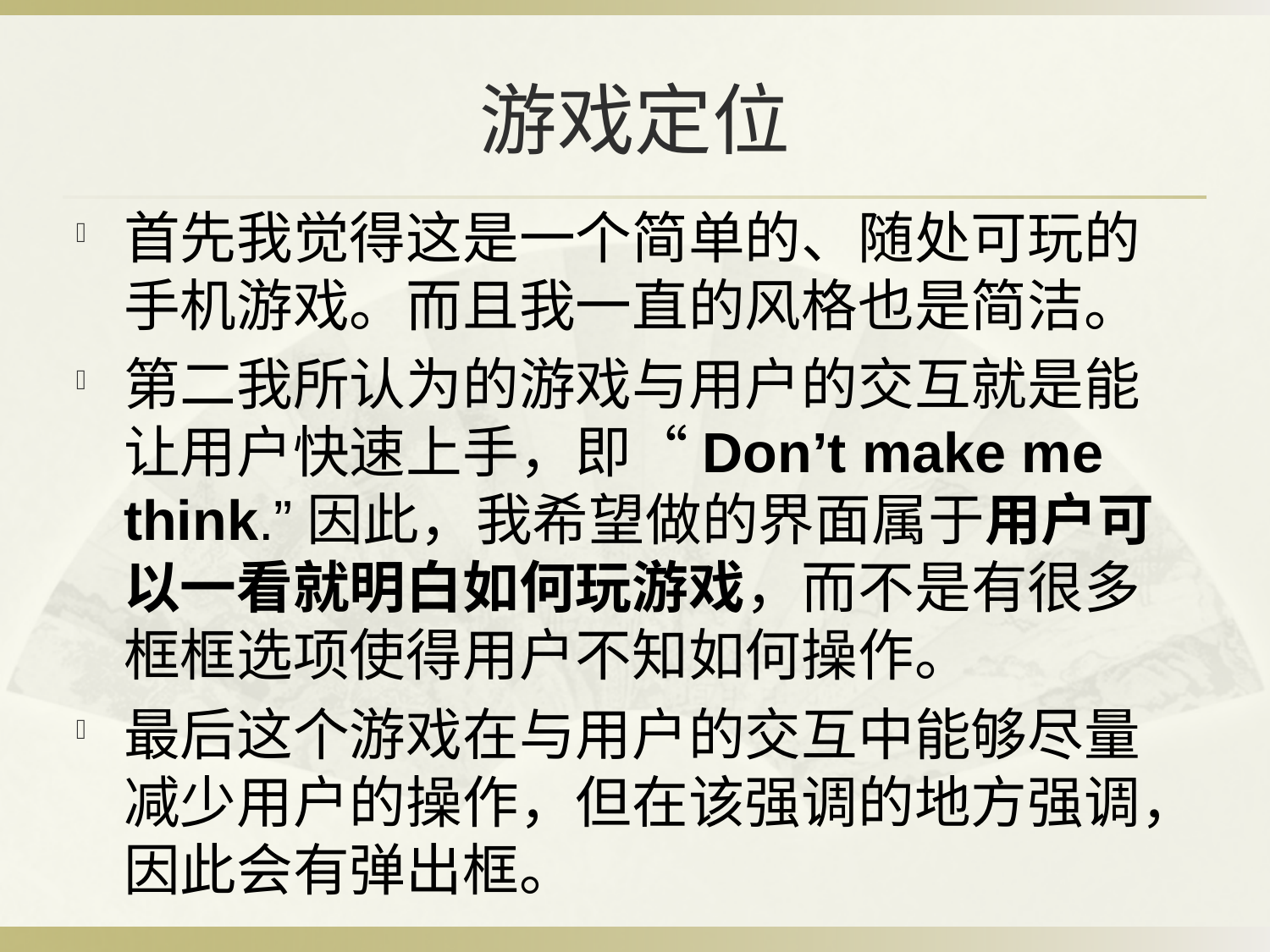

# 游戏定位
首先我觉得这是一个简单的、随处可玩的手机游戏。而且我一直的风格也是简洁。
第二我所认为的游戏与用户的交互就是能让用户快速上手，即“Don’t make me think.”因此，我希望做的界面属于用户可以一看就明白如何玩游戏，而不是有很多框框选项使得用户不知如何操作。
最后这个游戏在与用户的交互中能够尽量减少用户的操作，但在该强调的地方强调，因此会有弹出框。